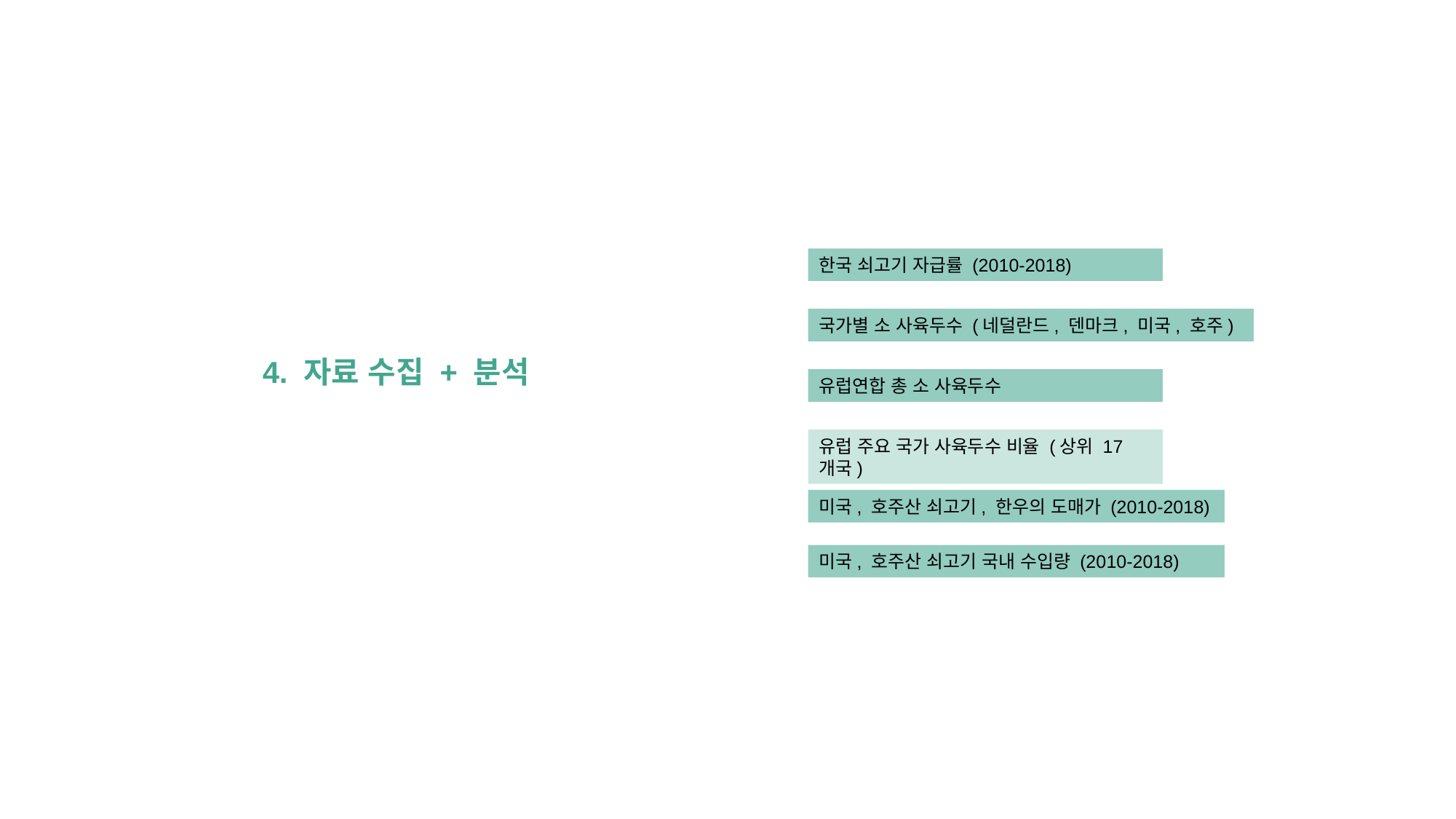

한국 쇠고기 자급률 (2010-2018)
국가별 소 사육두수 (네덜란드, 덴마크, 미국, 호주)
4. 자료 수집 + 분석
유럽연합 총 소 사육두수
유럽 주요 국가 사육두수 비율 (상위 17개국)
미국, 호주산 쇠고기, 한우의 도매가 (2010-2018)
미국, 호주산 쇠고기 국내 수입량 (2010-2018)